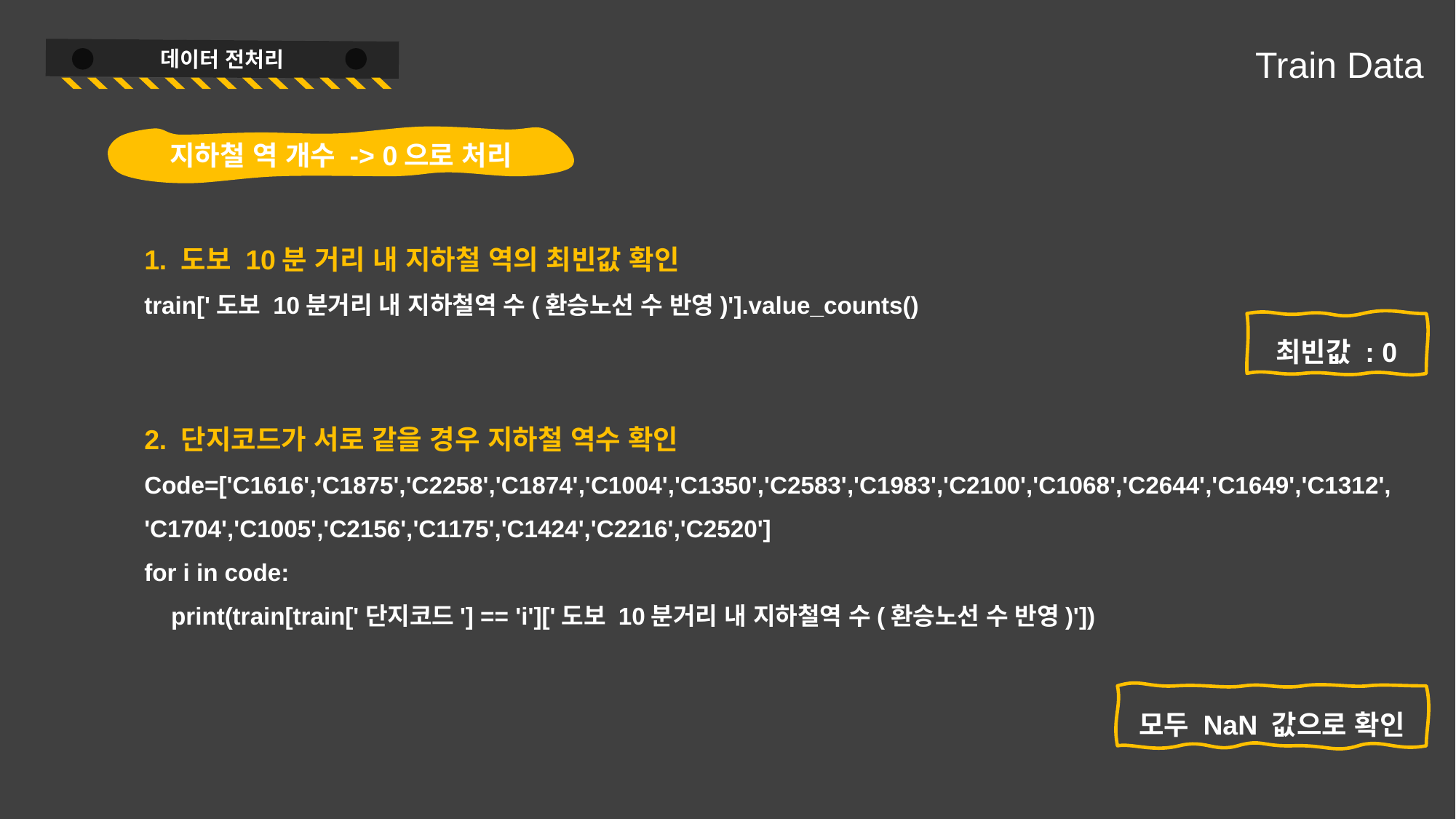

Train Data
데이터 전처리

지하철 역 개수 -> 0으로 처리
1. 도보 10분 거리 내 지하철 역의 최빈값 확인
train['도보 10분거리 내 지하철역 수(환승노선 수 반영)'].value_counts()

2. 단지코드가 서로 같을 경우 지하철 역수 확인
Code=['C1616','C1875','C2258','C1874','C1004','C1350','C2583','C1983','C2100','C1068','C2644','C1649','C1312','C1704','C1005','C2156','C1175','C1424','C2216','C2520']
for i in code:
    print(train[train['단지코드'] == 'i']['도보 10분거리 내 지하철역 수(환승노선 수 반영)'])
최빈값 : 0

모두 NaN 값으로 확인